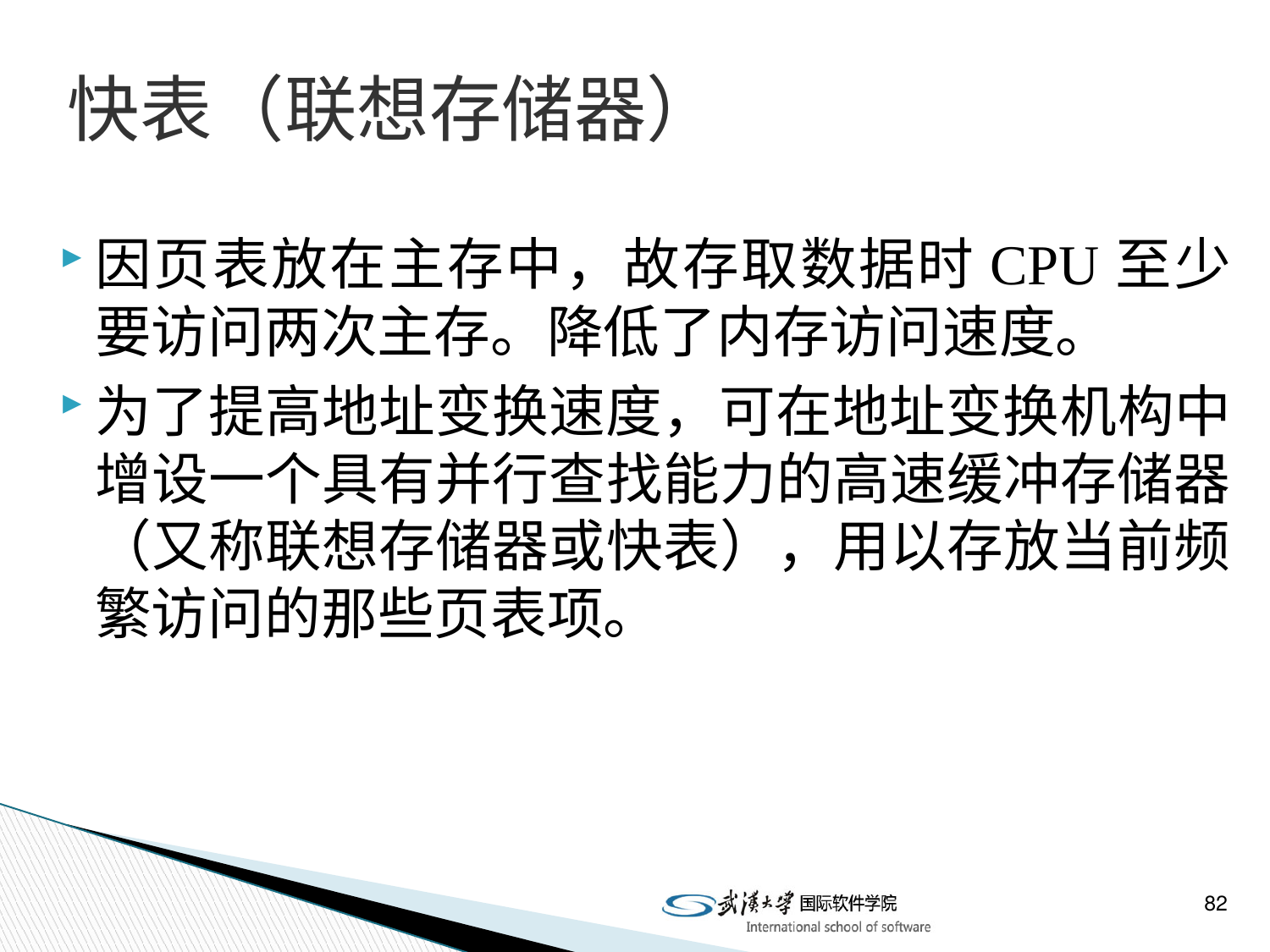

# 快表（联想存储器）
因页表放在主存中，故存取数据时CPU至少要访问两次主存。降低了内存访问速度。
为了提高地址变换速度，可在地址变换机构中增设一个具有并行查找能力的高速缓冲存储器（又称联想存储器或快表），用以存放当前频繁访问的那些页表项。